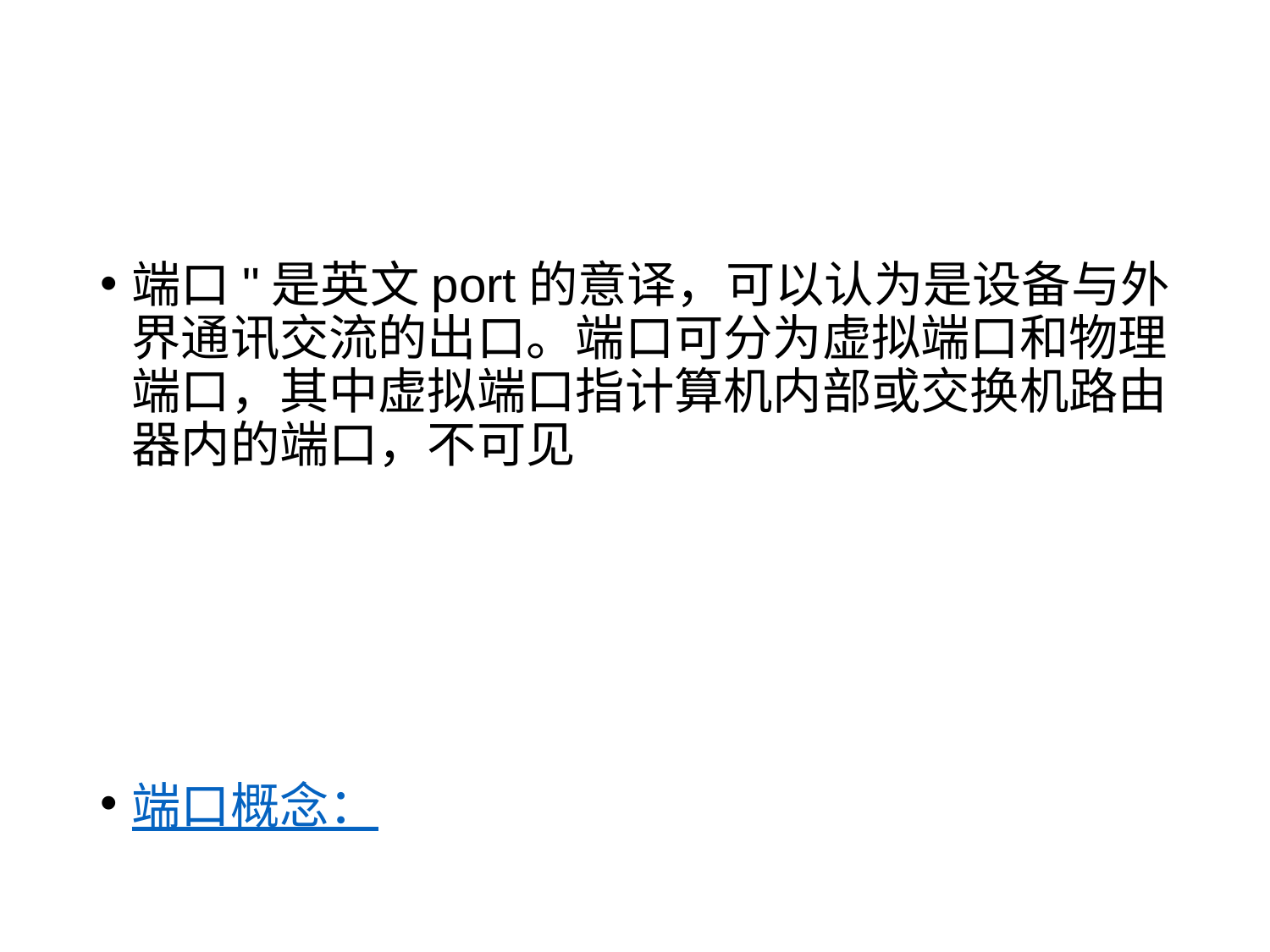

#
端口"是英文port的意译，可以认为是设备与外界通讯交流的出口。端口可分为虚拟端口和物理端口，其中虚拟端口指计算机内部或交换机路由器内的端口，不可见

端口概念：